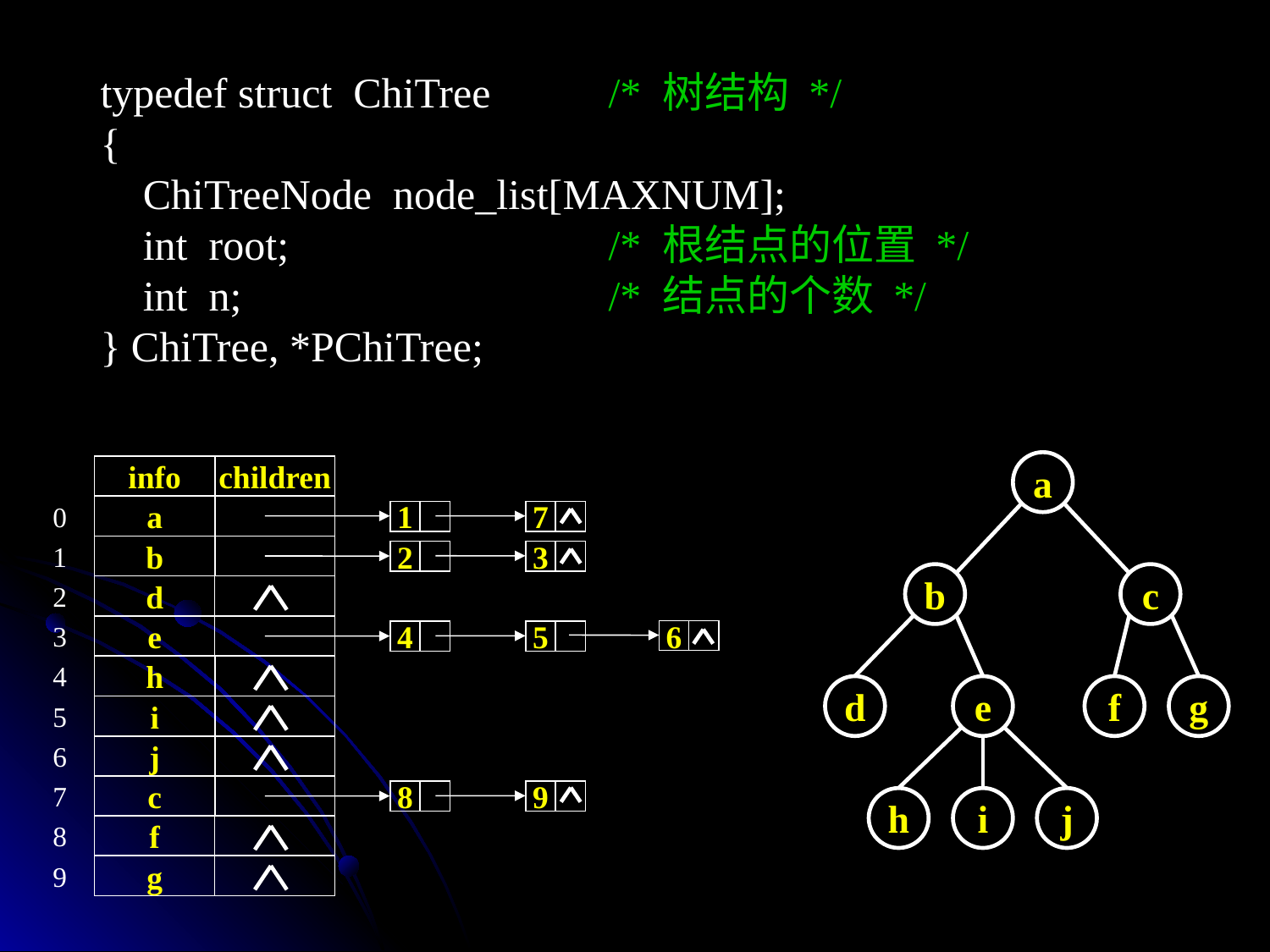

typedef struct  ChiTree	/* 树结构 */
{
    ChiTreeNode  node_list[MAXNUM];
    int  root;			/* 根结点的位置 */
    int  n;			/* 结点的个数 */
} ChiTree, *PChiTree;
a
b
c
d
e
f
g
h
i
j
info
children
0
a

1

7

b

1
2

3

2

d

e

3
6

4

5

4
h

5
i

6
j

7
c

8

9

8
f

g

9